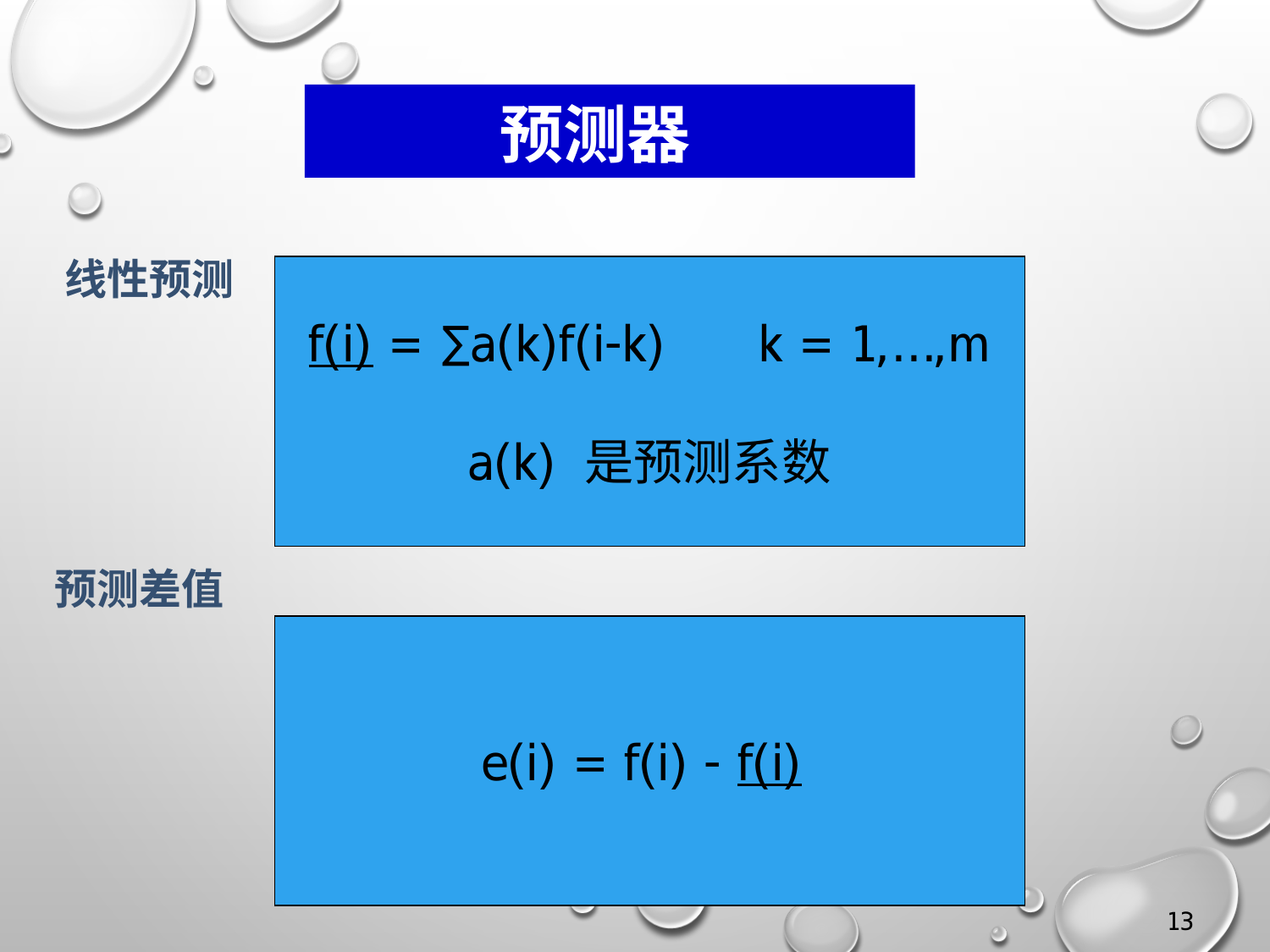

预测器
线性预测
f(i) = ∑a(k)f(i-k)      k = 1,...,m

a(k) 是预测系数
预测差值
e(i) = f(i) - f(i)
13